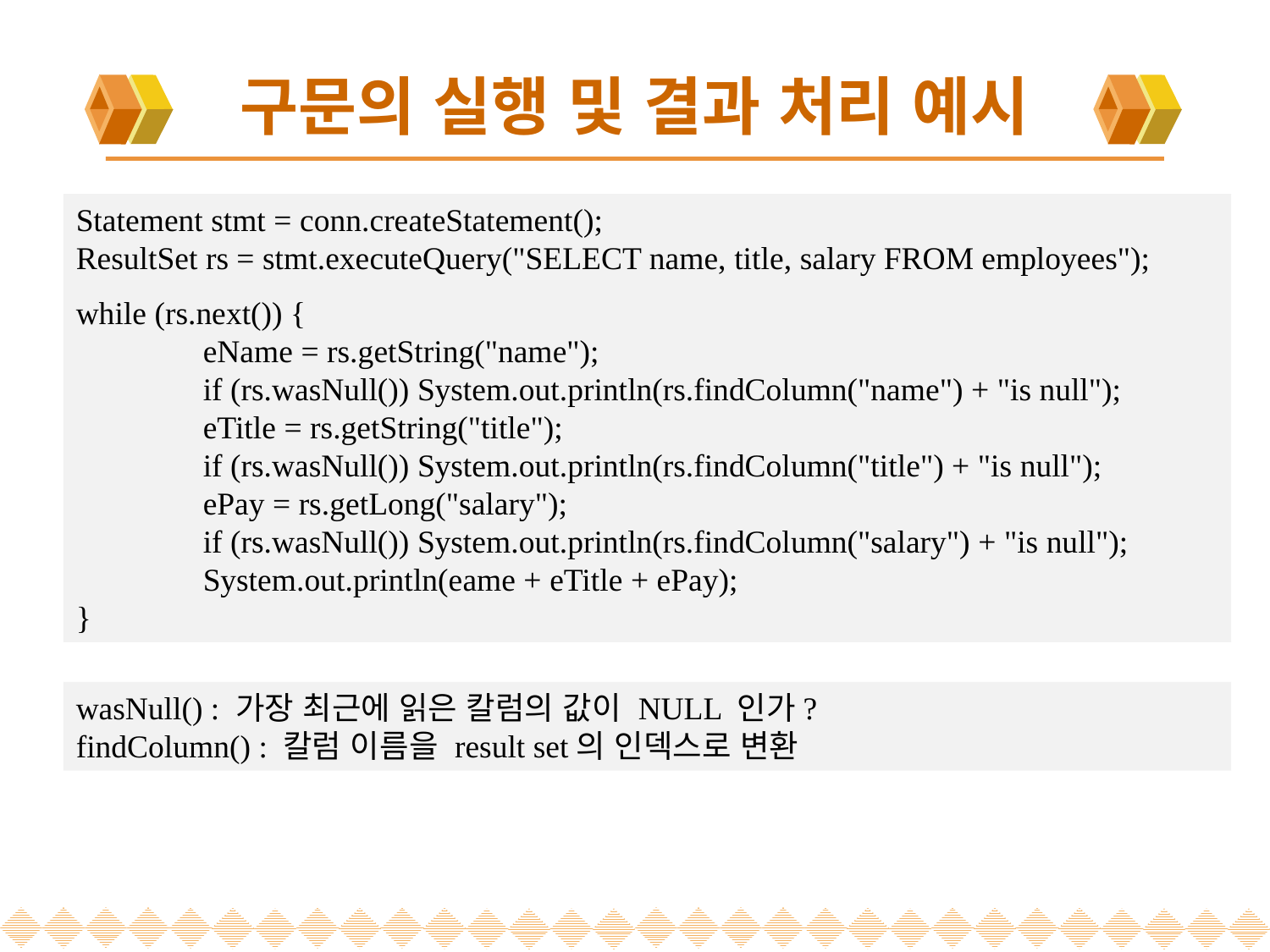

# 구문의 실행 및 결과 처리 예시
Statement stmt = conn.createStatement();
ResultSet rs = stmt.executeQuery("SELECT name, title, salary FROM employees");

while (rs.next()) {
   	eName = rs.getString("name");
	if (rs.wasNull()) System.out.println(rs.findColumn("name") + "is null");
   	eTitle = rs.getString("title");
	if (rs.wasNull()) System.out.println(rs.findColumn("title") + "is null");
   	ePay = rs.getLong("salary");
	if (rs.wasNull()) System.out.println(rs.findColumn("salary") + "is null");
   	System.out.println(eame + eTitle + ePay);
}
wasNull() : 가장 최근에 읽은 칼럼의 값이 NULL 인가?
findColumn() : 칼럼 이름을 result set의 인덱스로 변환